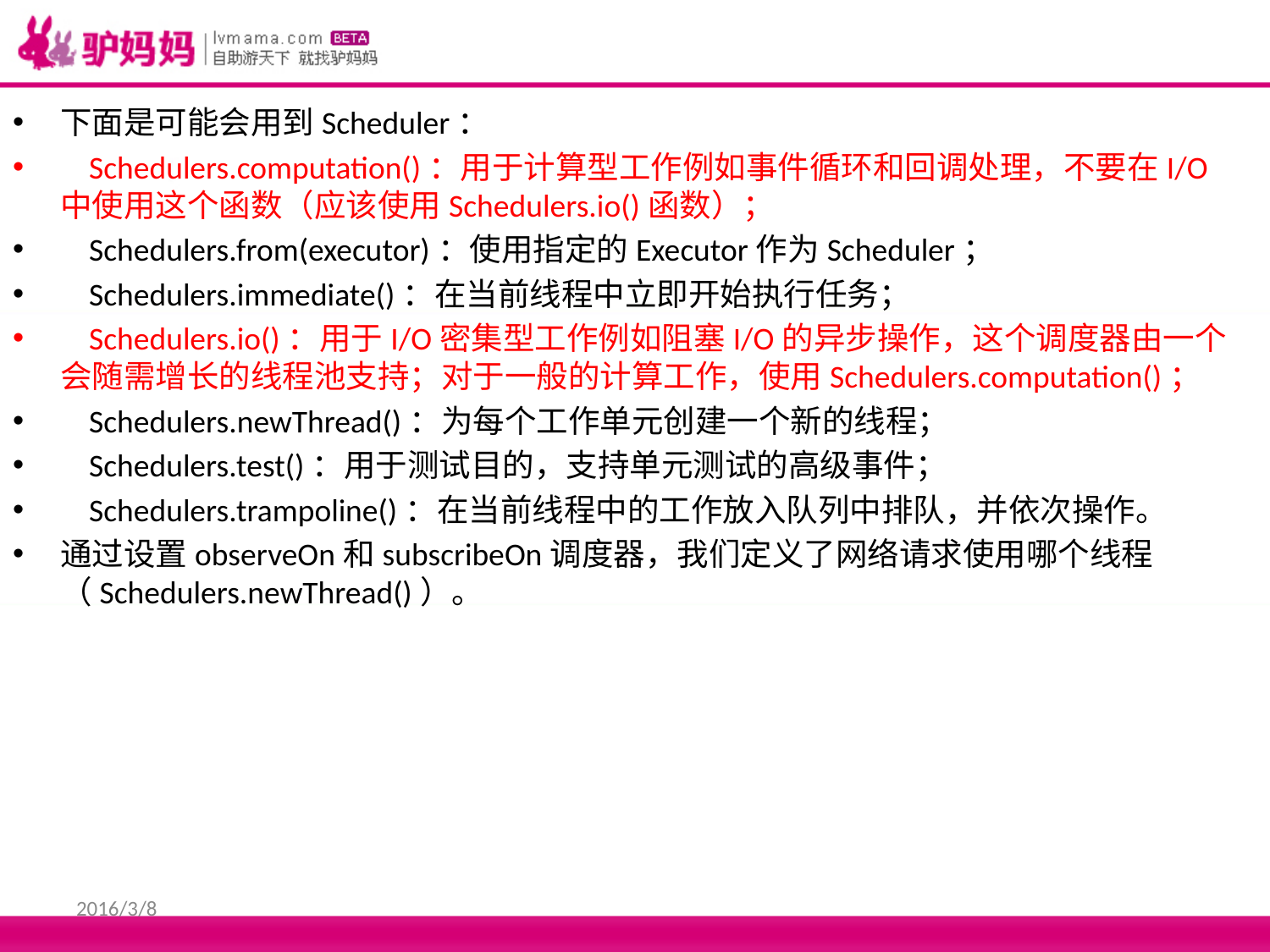

下面是可能会用到Scheduler：
    Schedulers.computation()：用于计算型工作例如事件循环和回调处理，不要在I/O中使用这个函数（应该使用Schedulers.io()函数）；
    Schedulers.from(executor)：使用指定的Executor作为Scheduler；
    Schedulers.immediate()：在当前线程中立即开始执行任务；
    Schedulers.io()：用于I/O密集型工作例如阻塞I/O的异步操作，这个调度器由一个会随需增长的线程池支持；对于一般的计算工作，使用Schedulers.computation()；
    Schedulers.newThread()：为每个工作单元创建一个新的线程；
    Schedulers.test()：用于测试目的，支持单元测试的高级事件；
    Schedulers.trampoline()：在当前线程中的工作放入队列中排队，并依次操作。
通过设置observeOn和subscribeOn调度器，我们定义了网络请求使用哪个线程（Schedulers.newThread()）。
2016/3/8